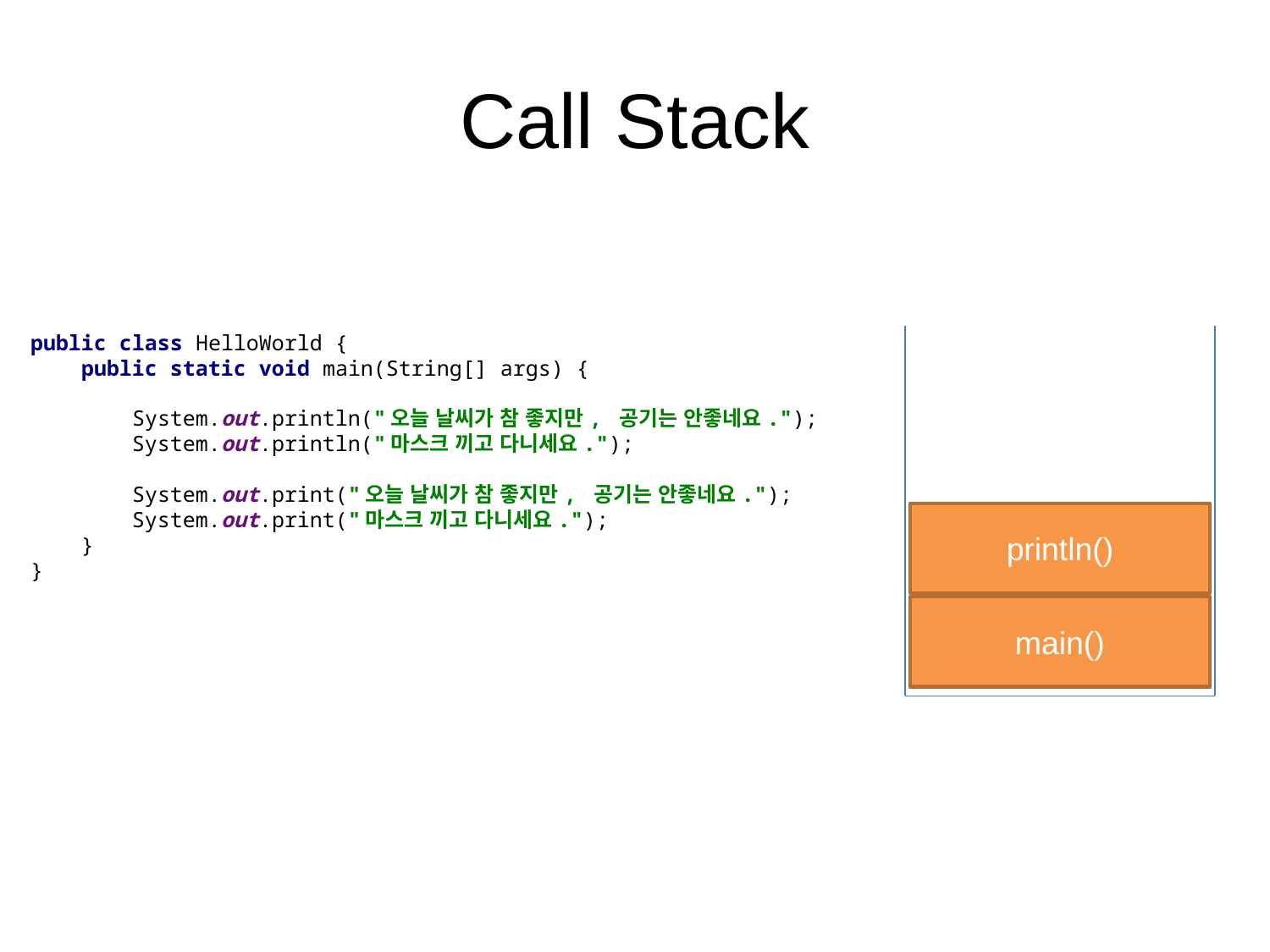

# Call Stack
public class HelloWorld {
    public static void main(String[] args) {
        System.out.println("오늘 날씨가 참 좋지만, 공기는 안좋네요.");
        System.out.println("마스크 끼고 다니세요.");
        System.out.print("오늘 날씨가 참 좋지만, 공기는 안좋네요.");
        System.out.print("마스크 끼고 다니세요.");
    }
}
println()
main()